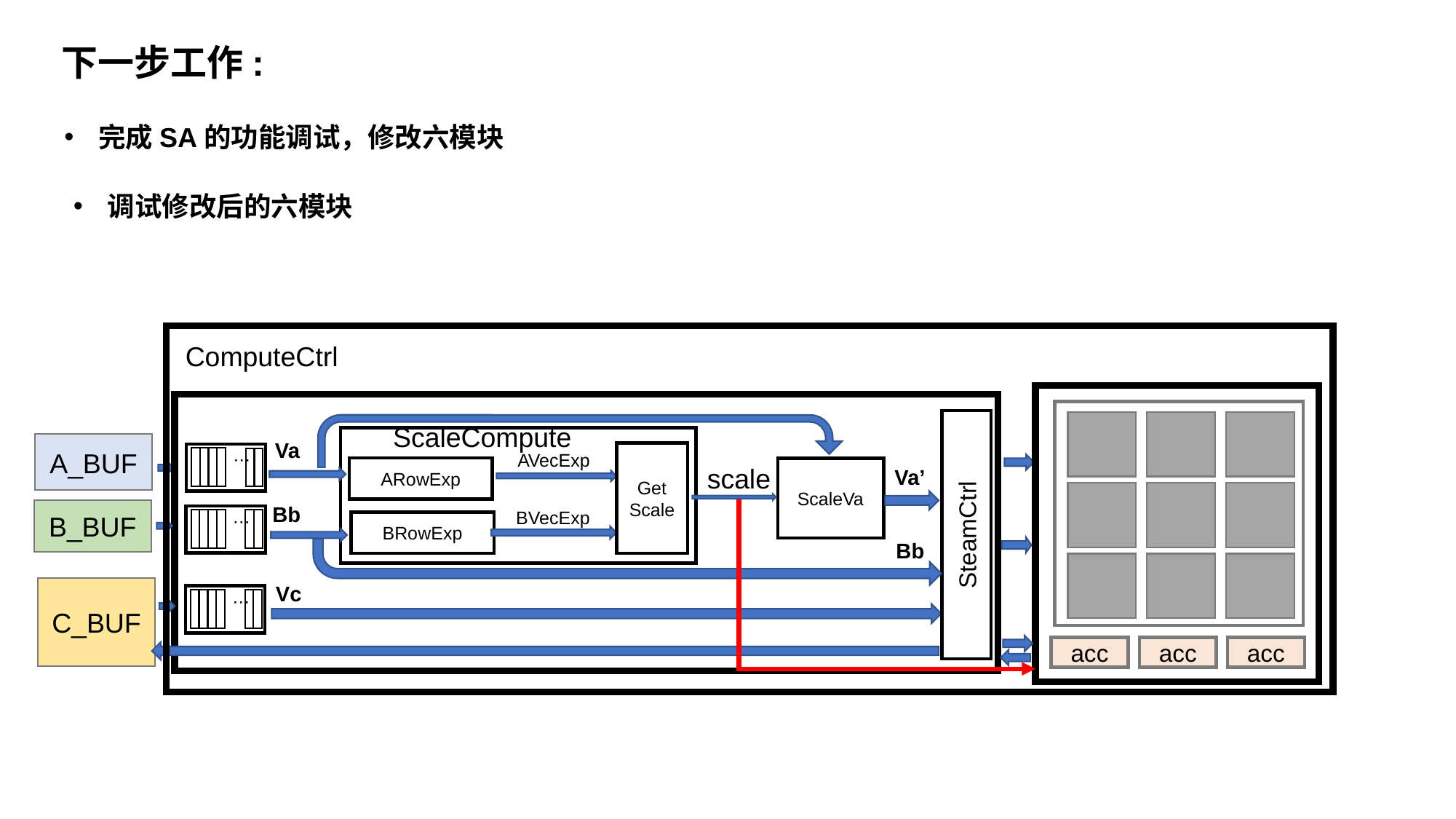

下一步工作:
完成SA的功能调试，修改六模块
调试修改后的六模块

ComputeCtrl

acc
acc
acc
SteamCtrl

ScaleCompute

…

Va
A_BUF

AVecExp
Get
Scale

scale
ARowExp
ScaleVa
Va’

…

Bb

B_BUF
BVecExp
BRowExp

Bb

…

Vc
C_BUF